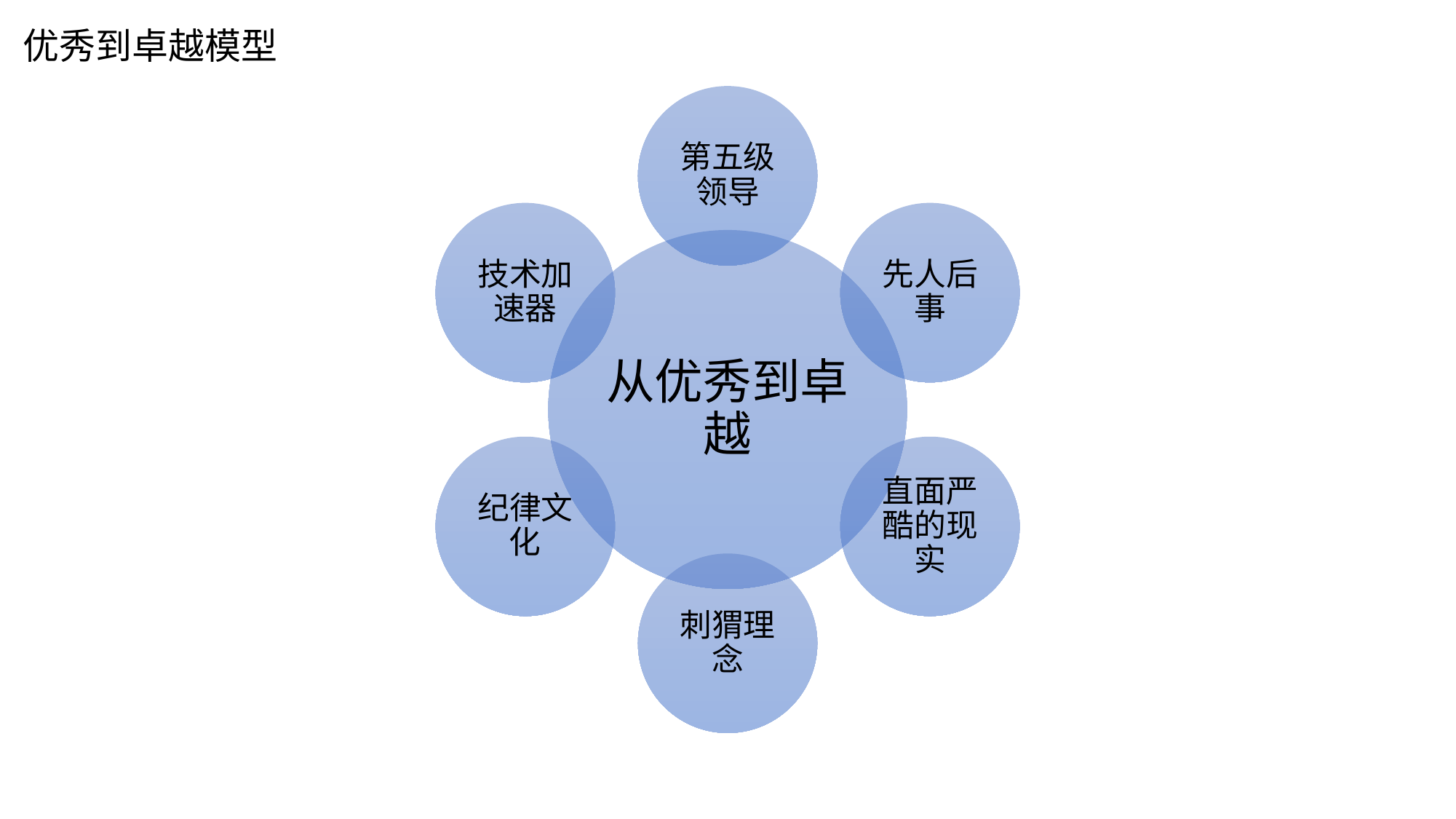

# 优秀到卓越模型
从优秀到卓越
第五级领导
先人后事
直面严酷的现实
刺猬理念
纪律文化
技术加速器